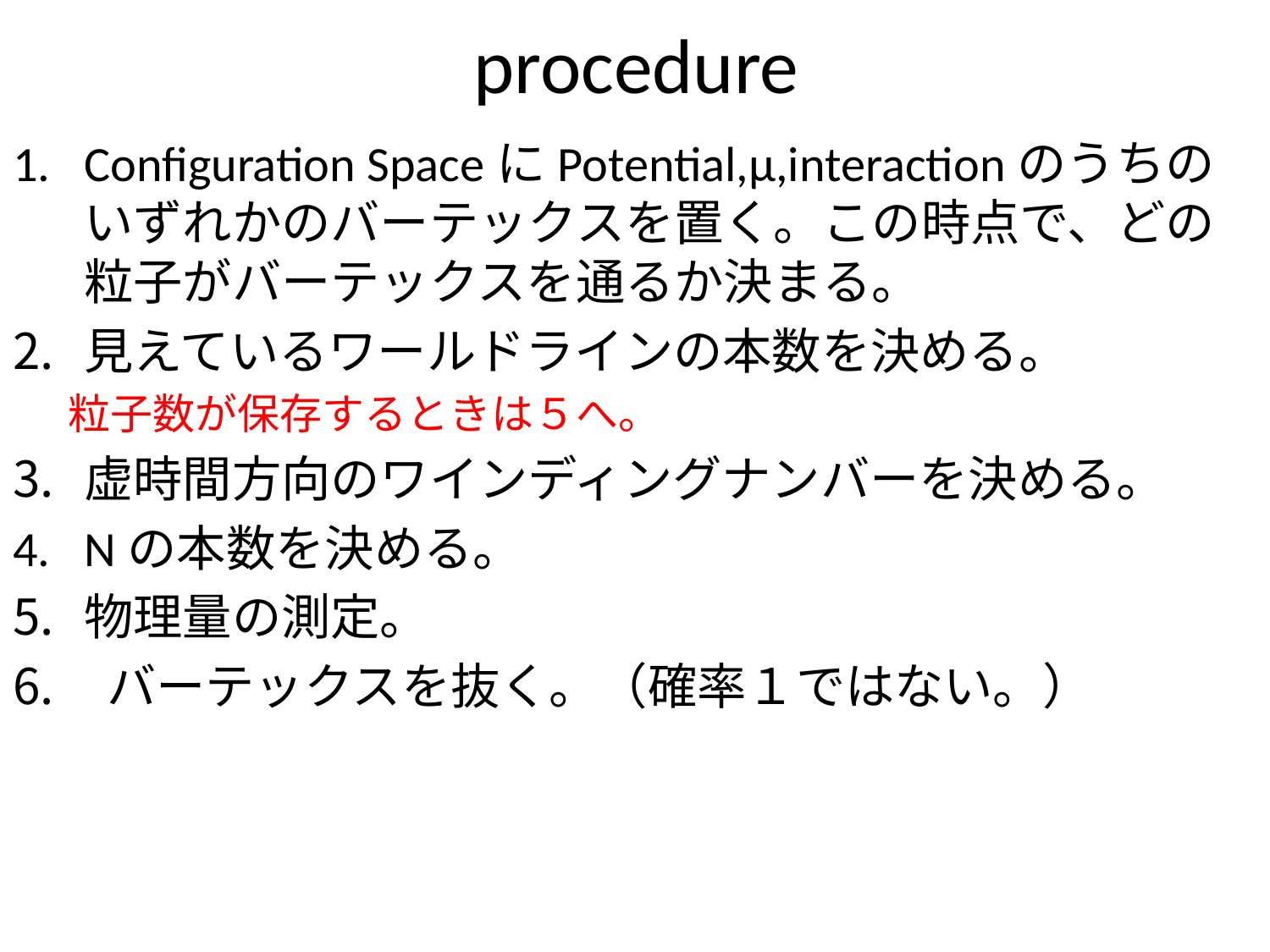

# procedure
Configuration SpaceにPotential,μ,interactionのうちのいずれかのバーテックスを置く。この時点で、どの粒子がバーテックスを通るか決まる。
見えているワールドラインの本数を決める。
粒子数が保存するときは５へ。
虚時間方向のワインディングナンバーを決める。
Nの本数を決める。
物理量の測定。
 バーテックスを抜く。（確率１ではない。）